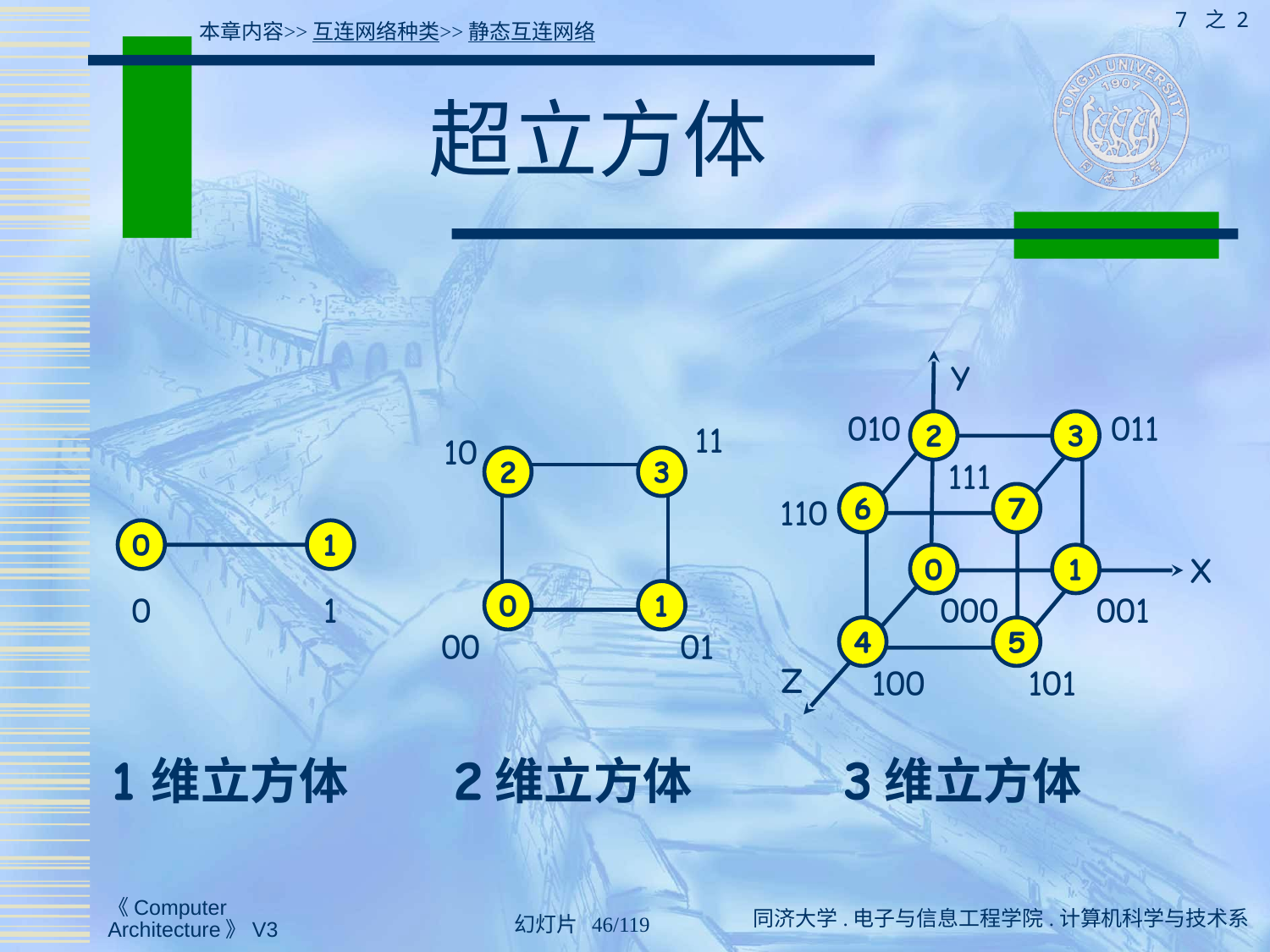

7 之 2
本章内容>>互连网络种类>>静态互连网络
# 超立方体
Y

010
011
11
2
3
10

2
3
111

110
6
7

0
1
X

0
1

0
1
0
1
000
001
00
01
4
5

Z
100
101
1维立方体
2维立方体
3维立方体